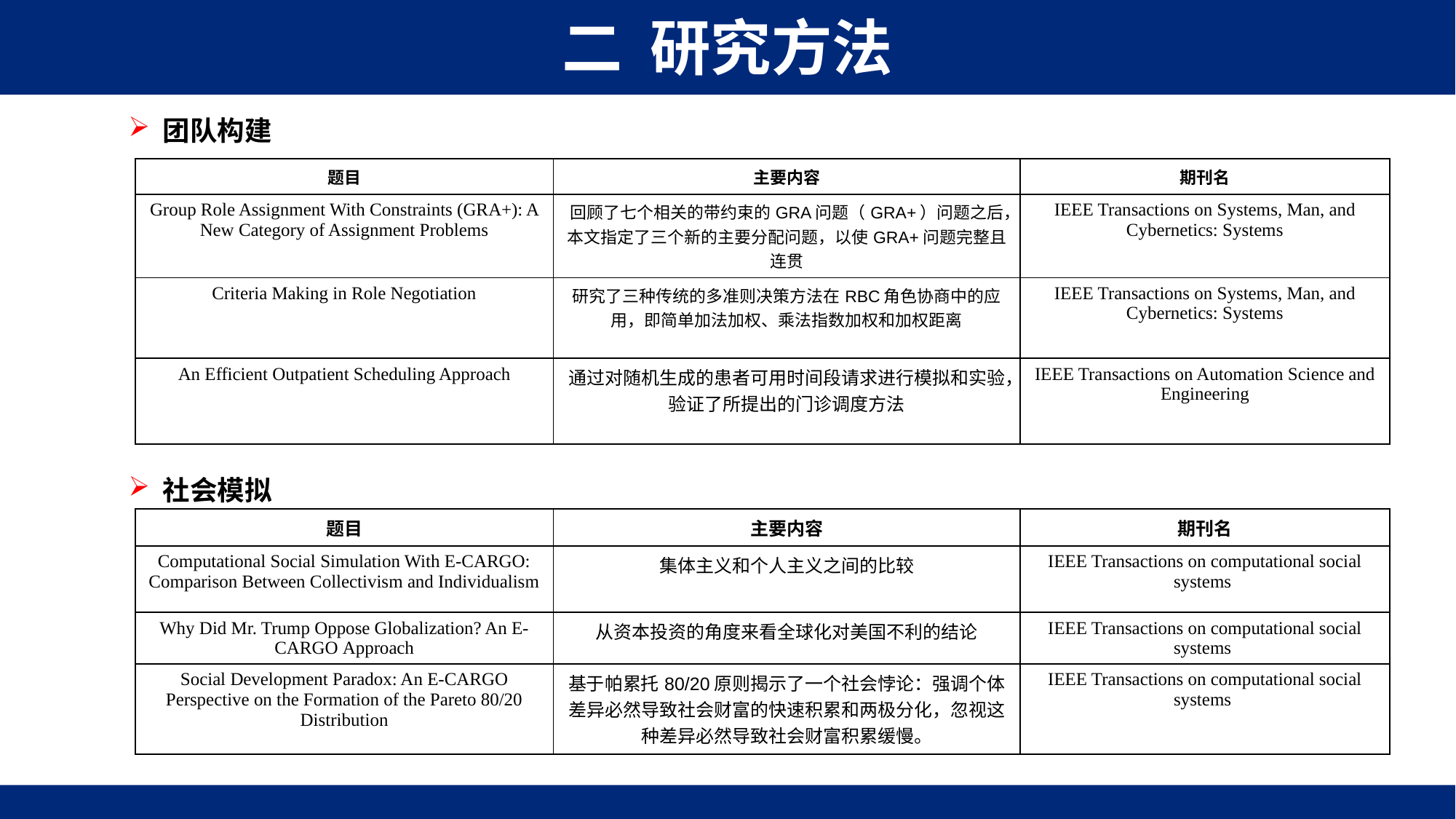

二  研究方法
团队构建
| 题目 | 主要内容 | 期刊名 |
| --- | --- | --- |
| Group Role Assignment With Constraints (GRA+): A New Category of Assignment Problems | 回顾了七个相关的带约束的GRA问题（GRA+）问题之后，本文指定了三个新的主要分配问题，以使GRA+问题完整且连贯 | IEEE Transactions on Systems, Man, and Cybernetics: Systems |
| Criteria Making in Role Negotiation | 研究了三种传统的多准则决策方法在RBC角色协商中的应用，即简单加法加权、乘法指数加权和加权距离 | IEEE Transactions on Systems, Man, and Cybernetics: Systems |
| An Efficient Outpatient Scheduling Approach | 通过对随机生成的患者可用时间段请求进行模拟和实验，验证了所提出的门诊调度方法 | IEEE Transactions on Automation Science and Engineering |
社会模拟
| 题目 | 主要内容 | 期刊名 |
| --- | --- | --- |
| Computational Social Simulation With E-CARGO: Comparison Between Collectivism and Individualism | 集体主义和个人主义之间的比较 | IEEE Transactions on computational social systems |
| Why Did Mr. Trump Oppose Globalization? An E-CARGO Approach | 从资本投资的角度来看全球化对美国不利的结论 | IEEE Transactions on computational social systems |
| Social Development Paradox: An E-CARGO Perspective on the Formation of the Pareto 80/20 Distribution | 基于帕累托80/20原则揭示了一个社会悖论：强调个体差异必然导致社会财富的快速积累和两极分化，忽视这种差异必然导致社会财富积累缓慢。 | IEEE Transactions on computational social systems |